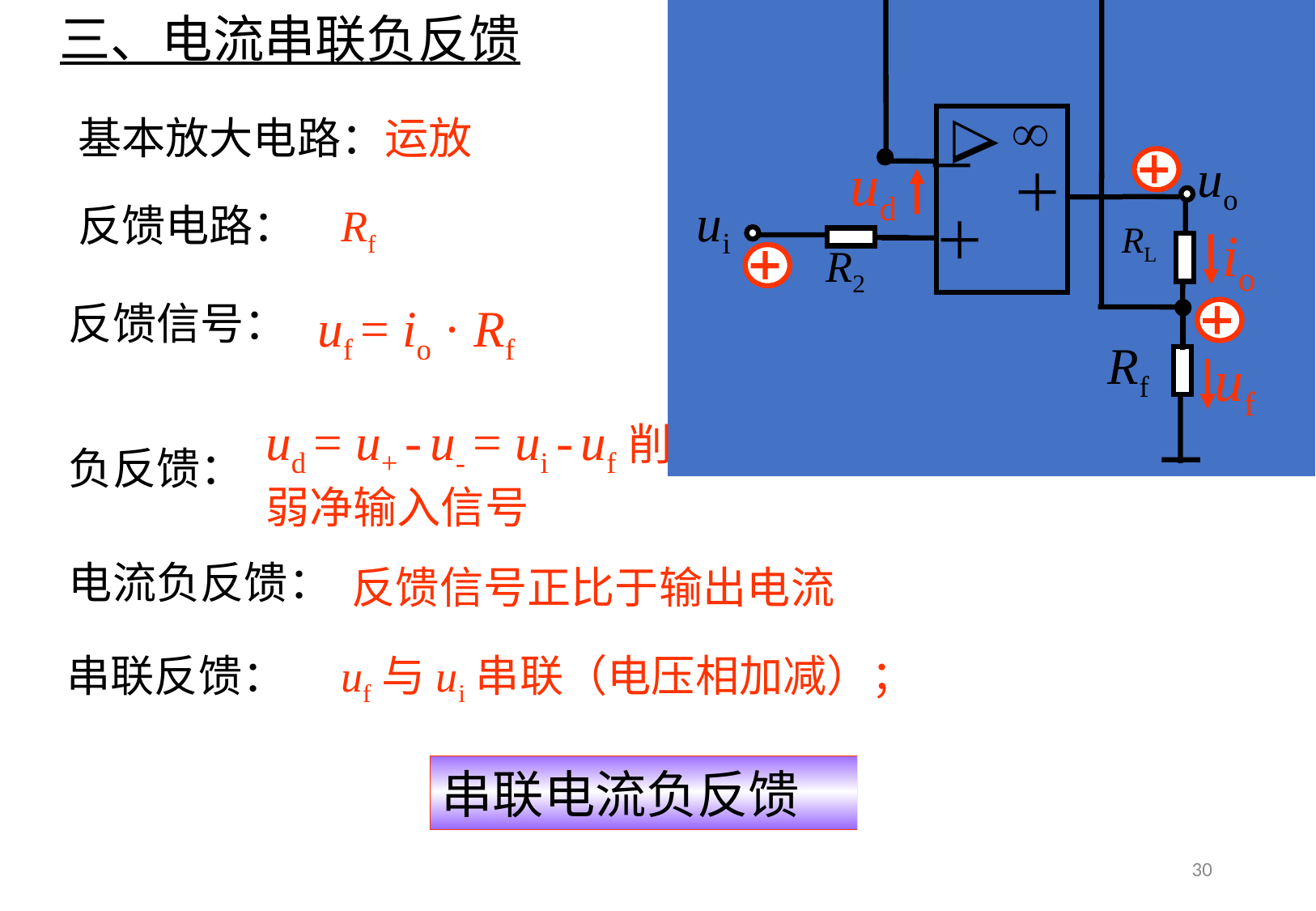

Rf
三、电流串联负反馈

∇
∞

－
＋

＋

 ui

RL

R2

uo
基本放大电路：
运放
ud

反馈电路：
Rf
io

uf = io · Rf
反馈信号：

uf

ud = u+ - u- = ui - uf削弱净输入信号
负反馈：
电流负反馈：
反馈信号正比于输出电流
uf与ui串联（电压相加减）；
串联反馈：
串联电流负反馈
30